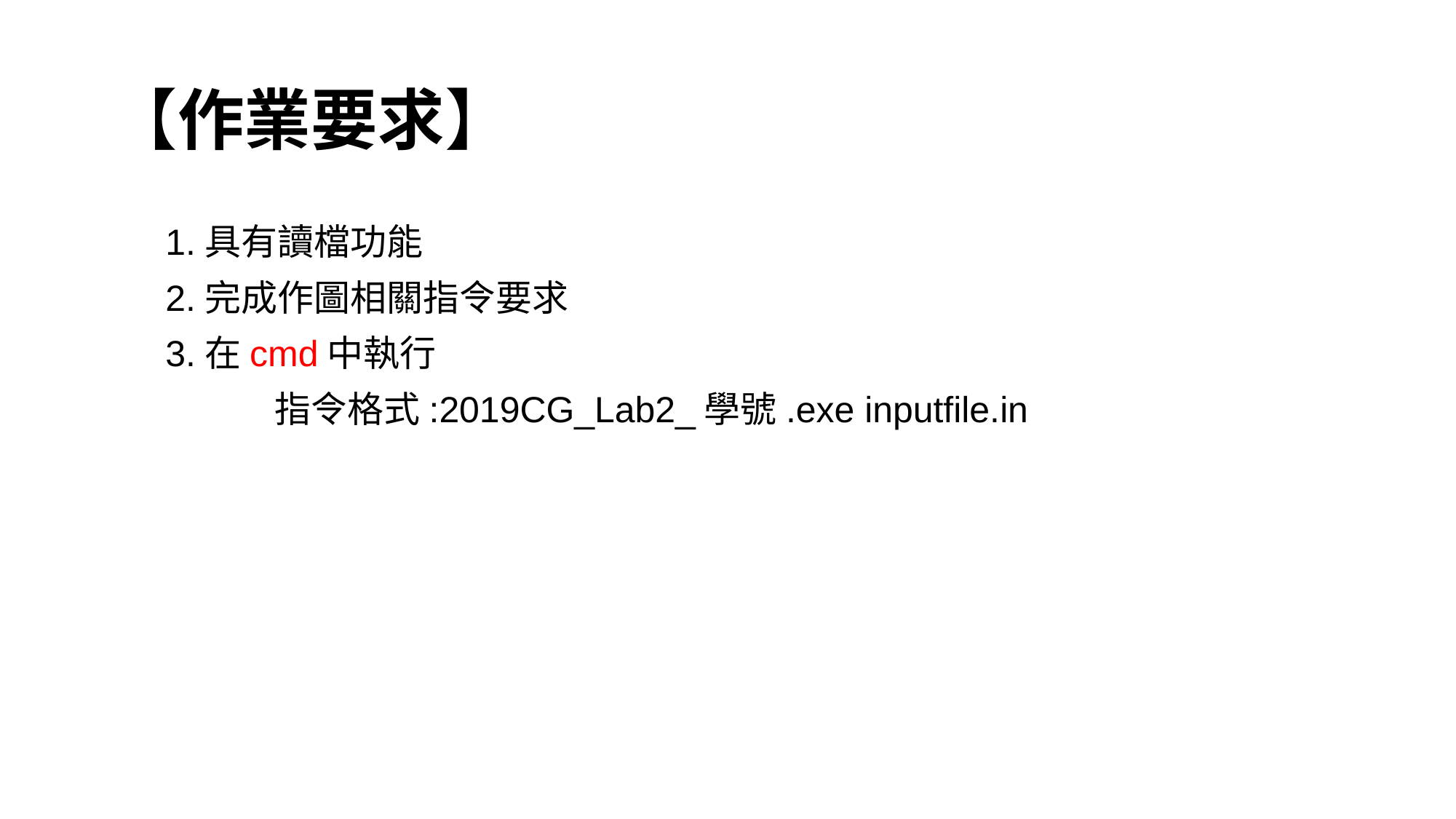

# 【作業要求】
1.具有讀檔功能
2.完成作圖相關指令要求
3.在cmd中執行
	指令格式:2019CG_Lab2_學號.exe inputfile.in